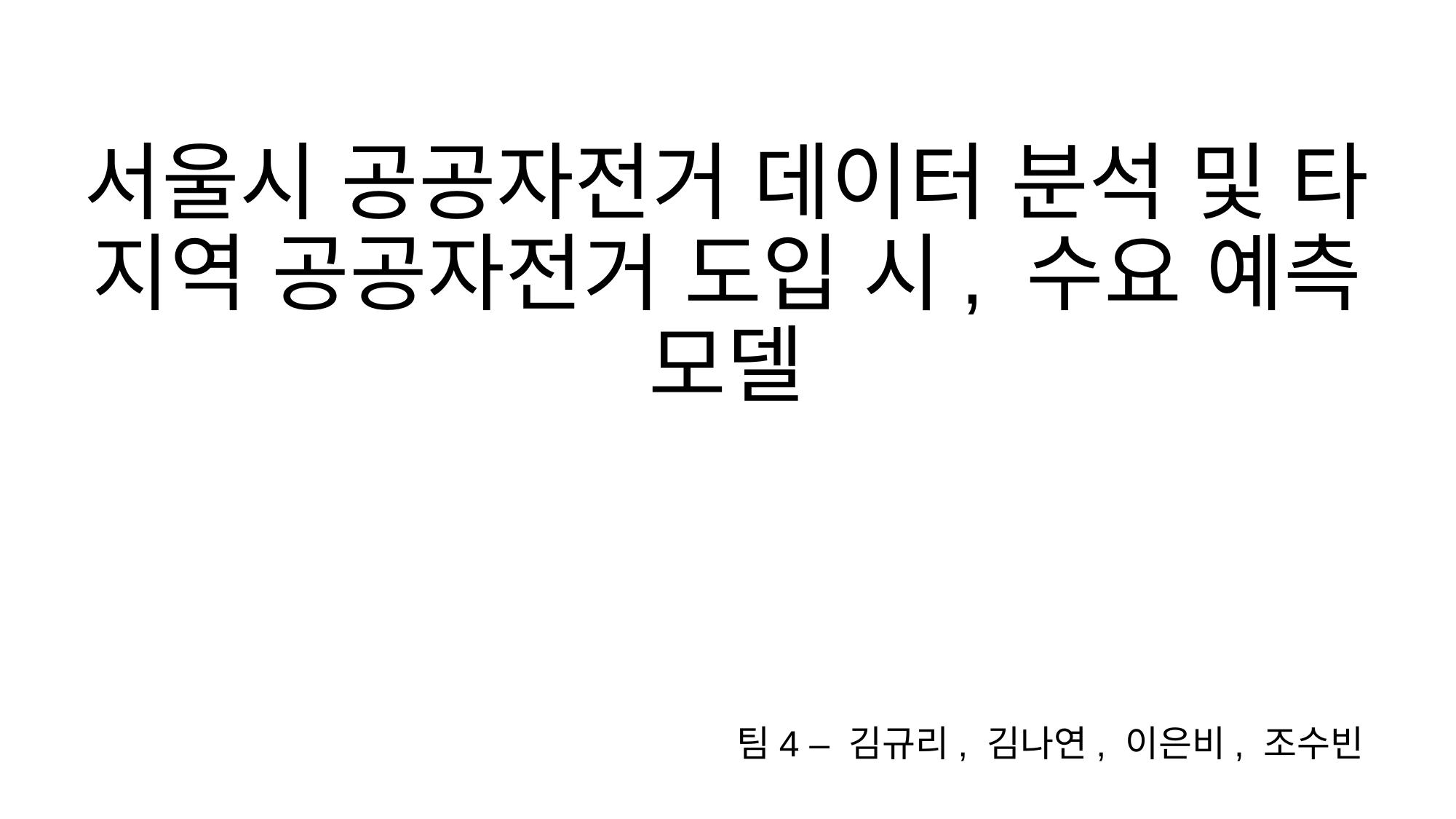

# 서울시 공공자전거 데이터 분석 및 타 지역 공공자전거 도입 시, 수요 예측 모델
팀4 – 김규리, 김나연, 이은비, 조수빈